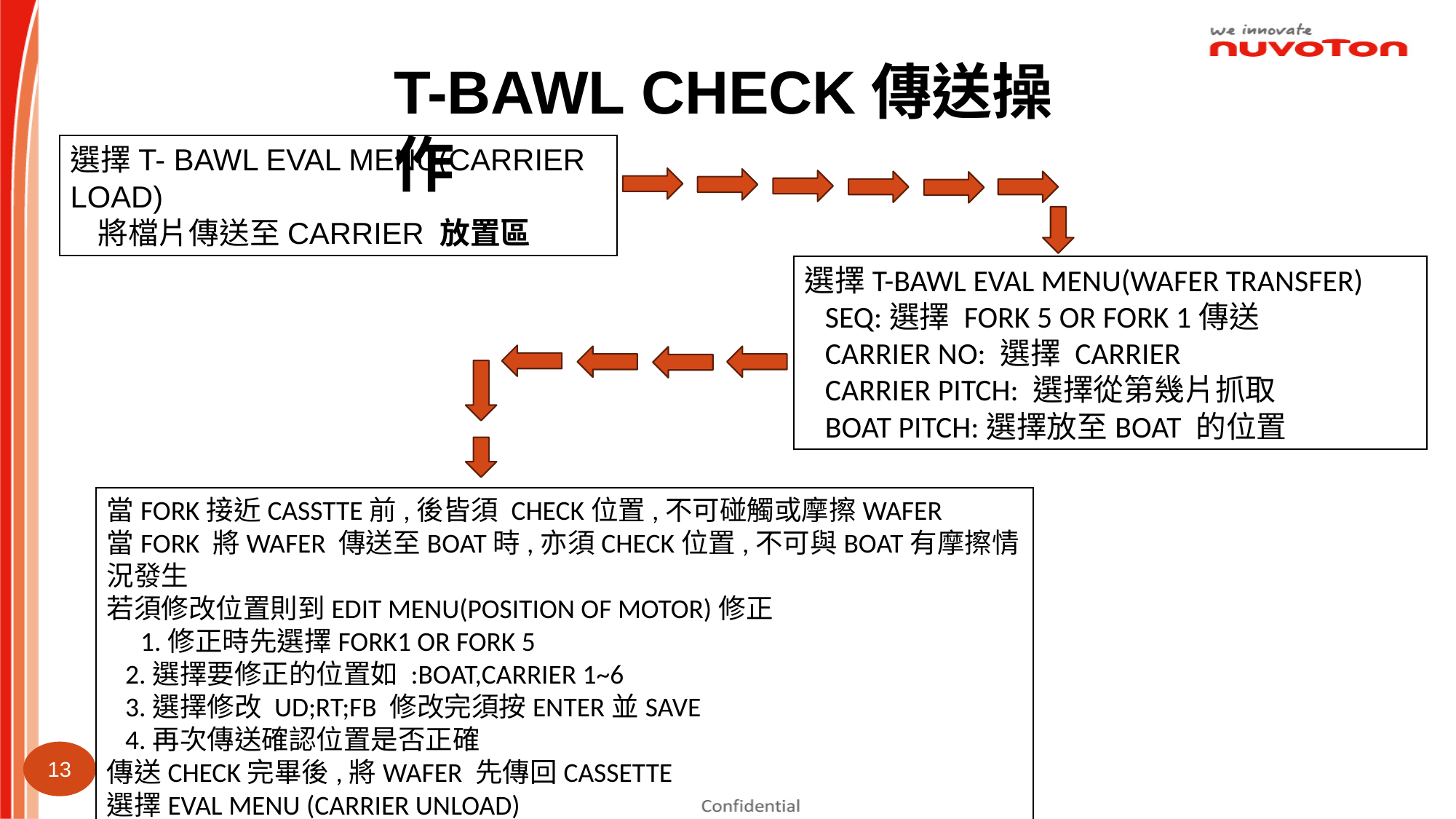

T-BAWL CHECK傳送操作
選擇T- BAWL EVAL MENU(CARRIER LOAD)
   將檔片傳送至CARRIER 放置區

選擇T-BAWL EVAL MENU(WAFER TRANSFER)
   SEQ:選擇 FORK 5 OR FORK 1傳送
   CARRIER NO: 選擇 CARRIER
   CARRIER PITCH: 選擇從第幾片抓取
   BOAT PITCH:選擇放至BOAT 的位置

當FORK接近CASSTTE前,後皆須 CHECK位置,不可碰觸或摩擦WAFER
當FORK 將WAFER 傳送至BOAT時,亦須CHECK位置,不可與BOAT有摩擦情況發生
若須修改位置則到EDIT MENU(POSITION OF MOTOR)修正
　1.修正時先選擇FORK1 OR FORK 5
   2.選擇要修正的位置如 :BOAT,CARRIER 1~6
   3.選擇修改 UD;RT;FB 修改完須按ENTER並SAVE
   4.再次傳送確認位置是否正確
傳送CHECK完畢後,將WAFER 先傳回CASSETTE
選擇EVAL MENU (CARRIER UNLOAD)
13